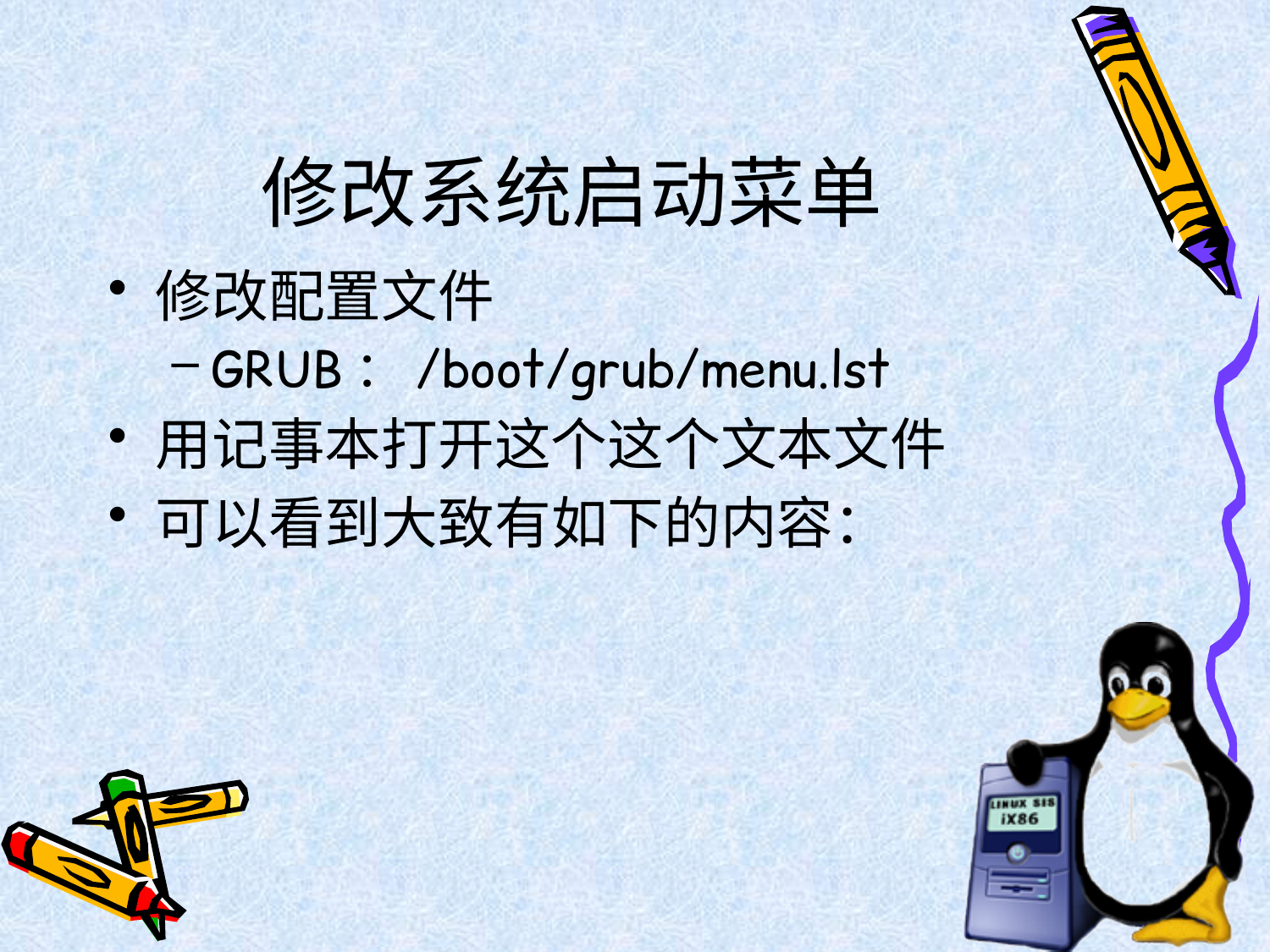

# 修改系统启动菜单
修改配置文件
GRUB：/boot/grub/menu.lst
用记事本打开这个这个文本文件
可以看到大致有如下的内容：